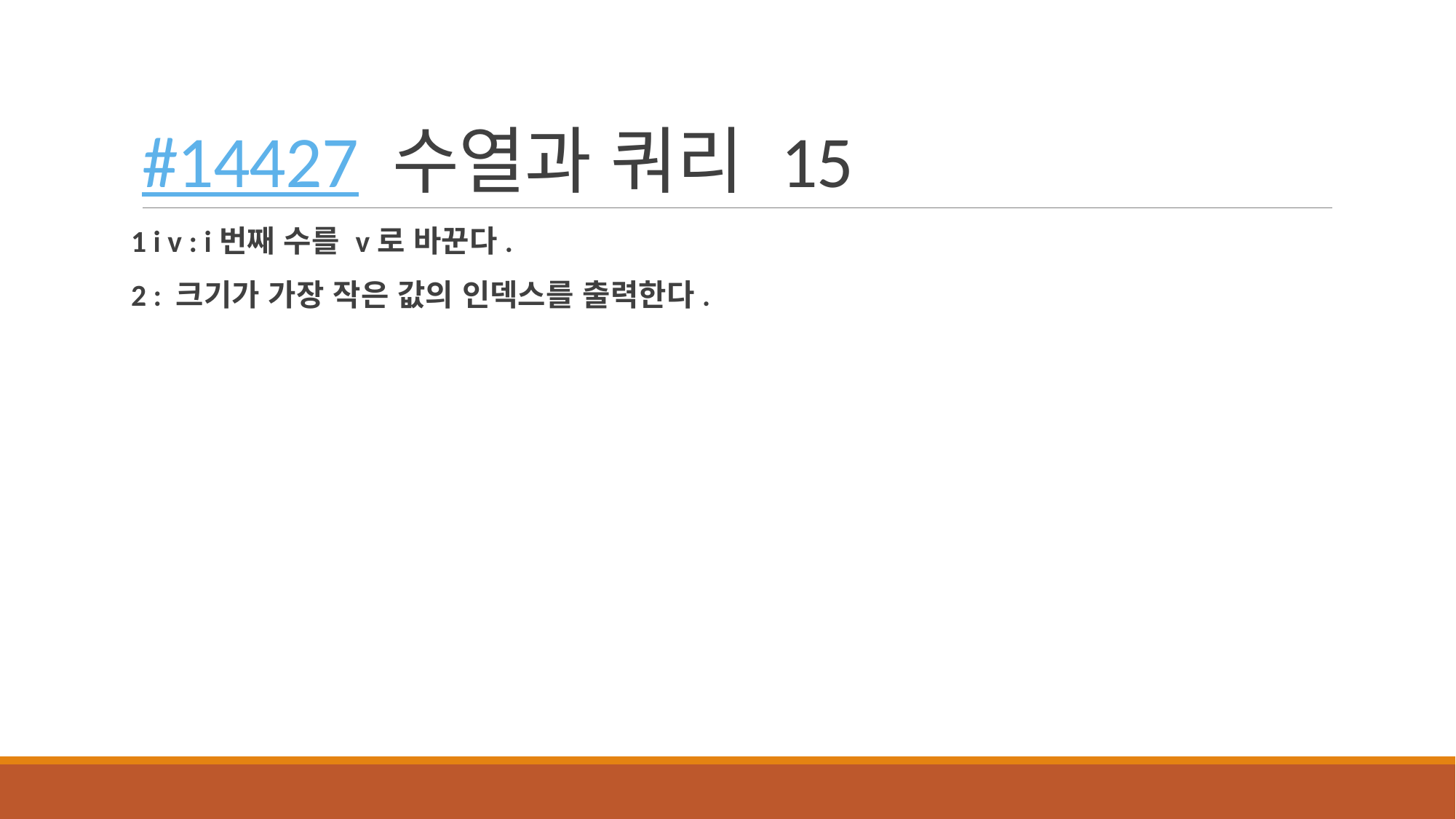

# #14427 수열과 쿼리 15
1 i v : i번째 수를 v로 바꾼다.
2 : 크기가 가장 작은 값의 인덱스를 출력한다.